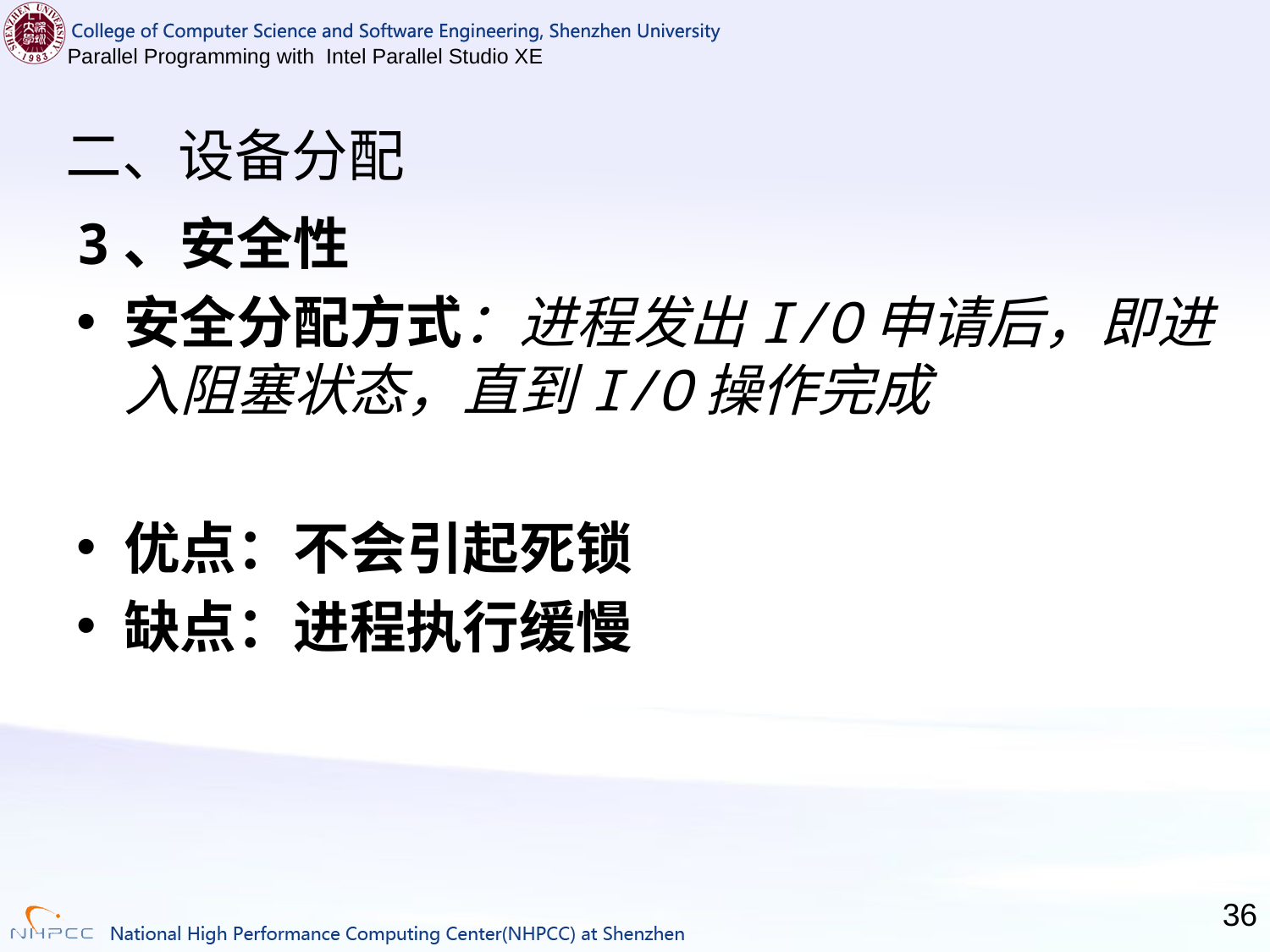

# 二、设备分配
3、安全性
安全分配方式：进程发出I/O申请后，即进入阻塞状态，直到I/O操作完成

优点：不会引起死锁
缺点：进程执行缓慢
36